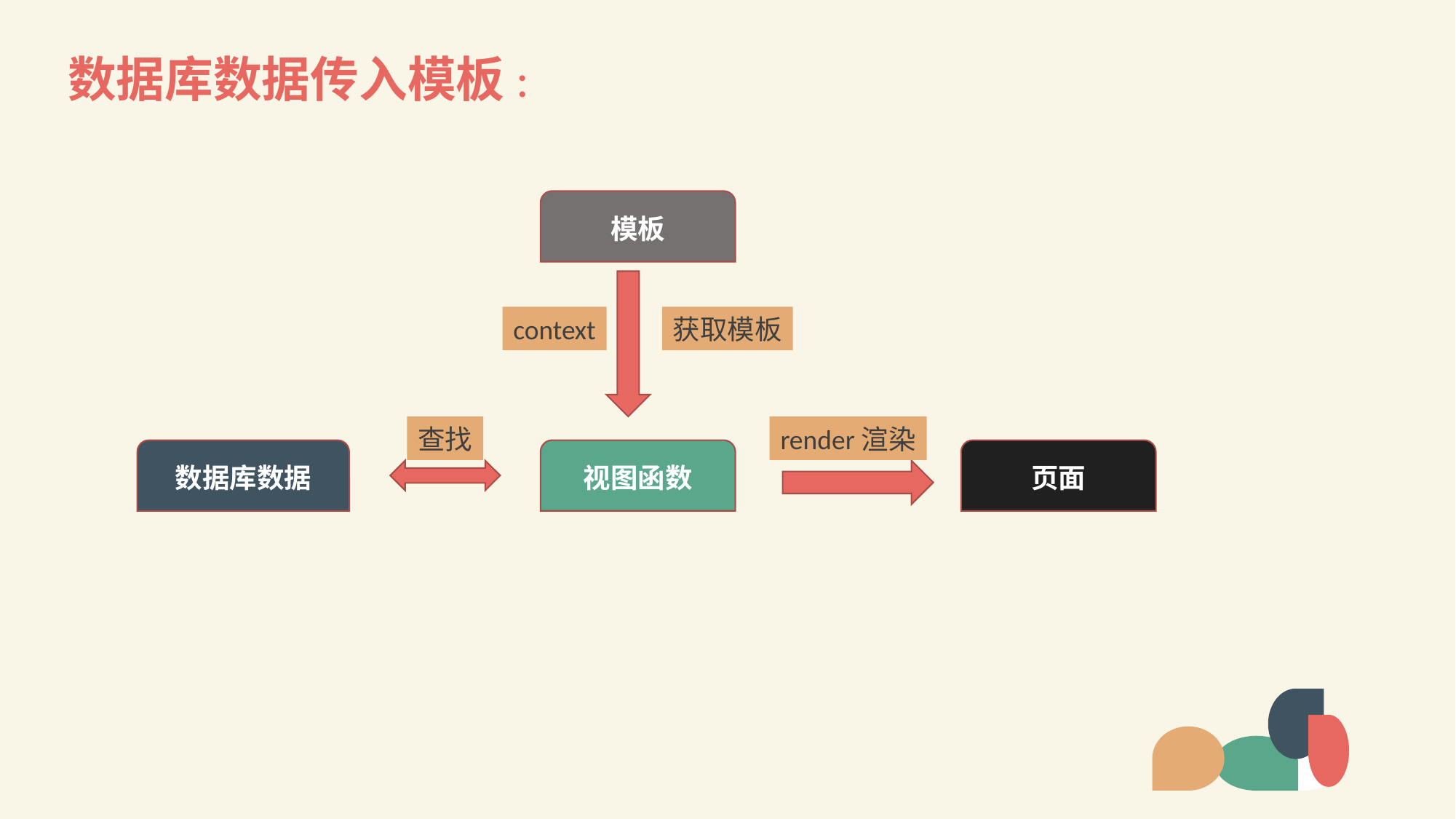

# 数据库数据传入模板:
模板

context
获取模板
查找
render渲染
数据库数据
视图函数
页面

LOREM